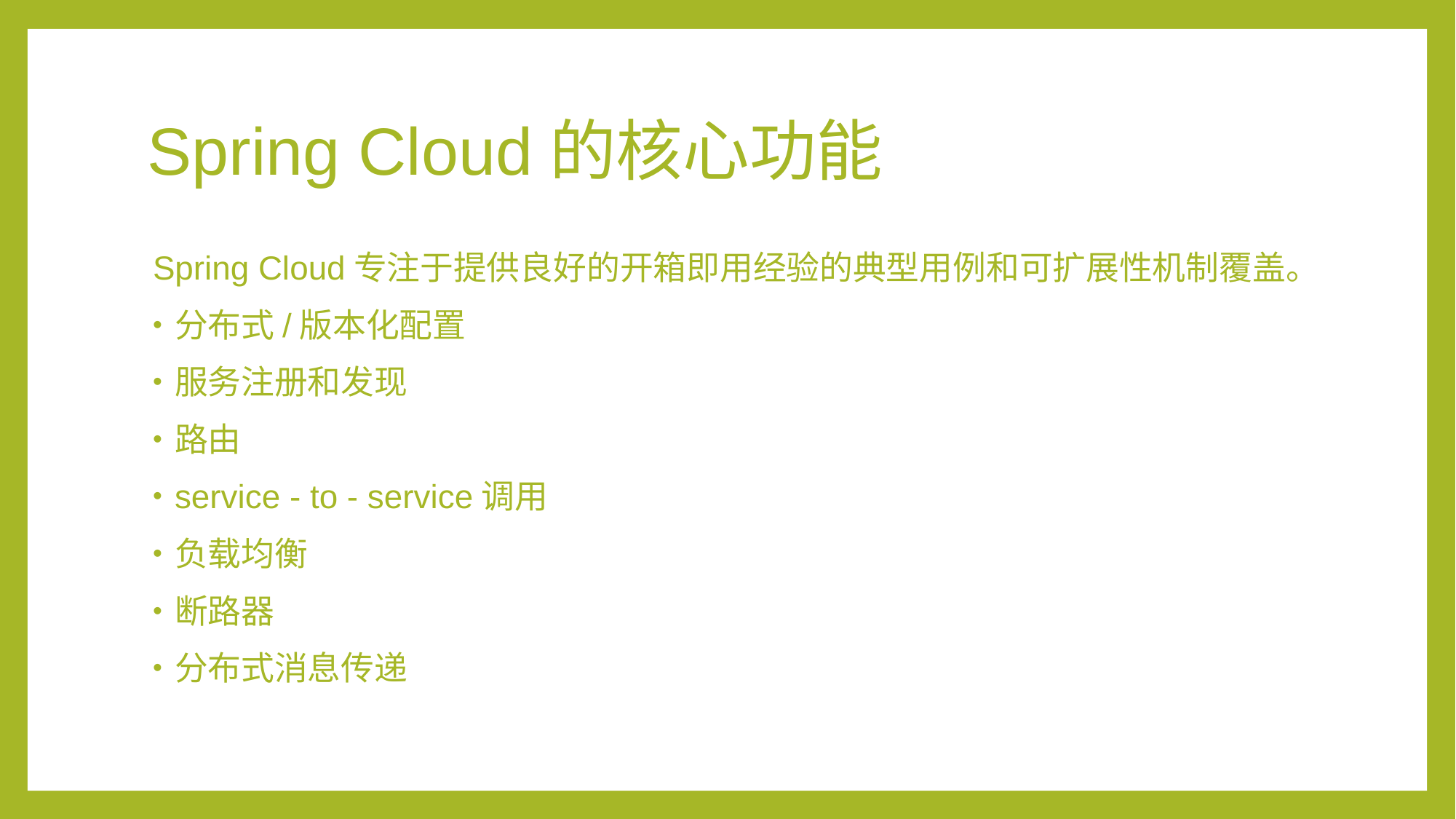

# Spring Cloud的核心功能
Spring Cloud专注于提供良好的开箱即用经验的典型用例和可扩展性机制覆盖。
分布式/版本化配置
服务注册和发现
路由
service - to - service调用
负载均衡
断路器
分布式消息传递